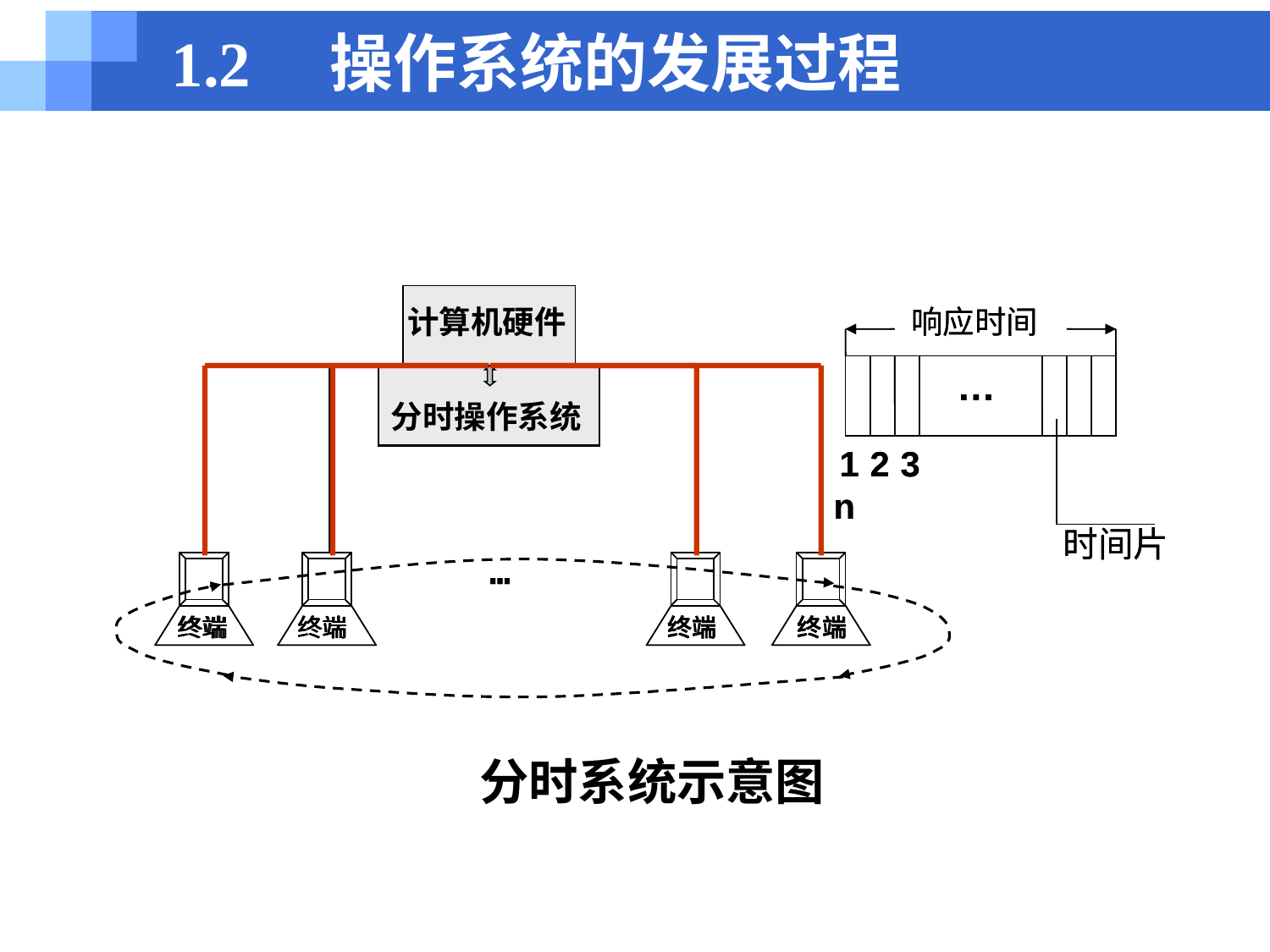

# 1.2　操作系统的发展过程

计算机硬件
响应时间

…

分时操作系统

 1 2 3                     n
时间片

┅

终端
终端
终端
终端

计算机硬件
响应时间

…

分时操作系统

 1 2 3                     n
时间片

┅

终端
终端
终端
终端
终端
终端
终端
终端
终端
终端
终端
终端

分时系统示意图